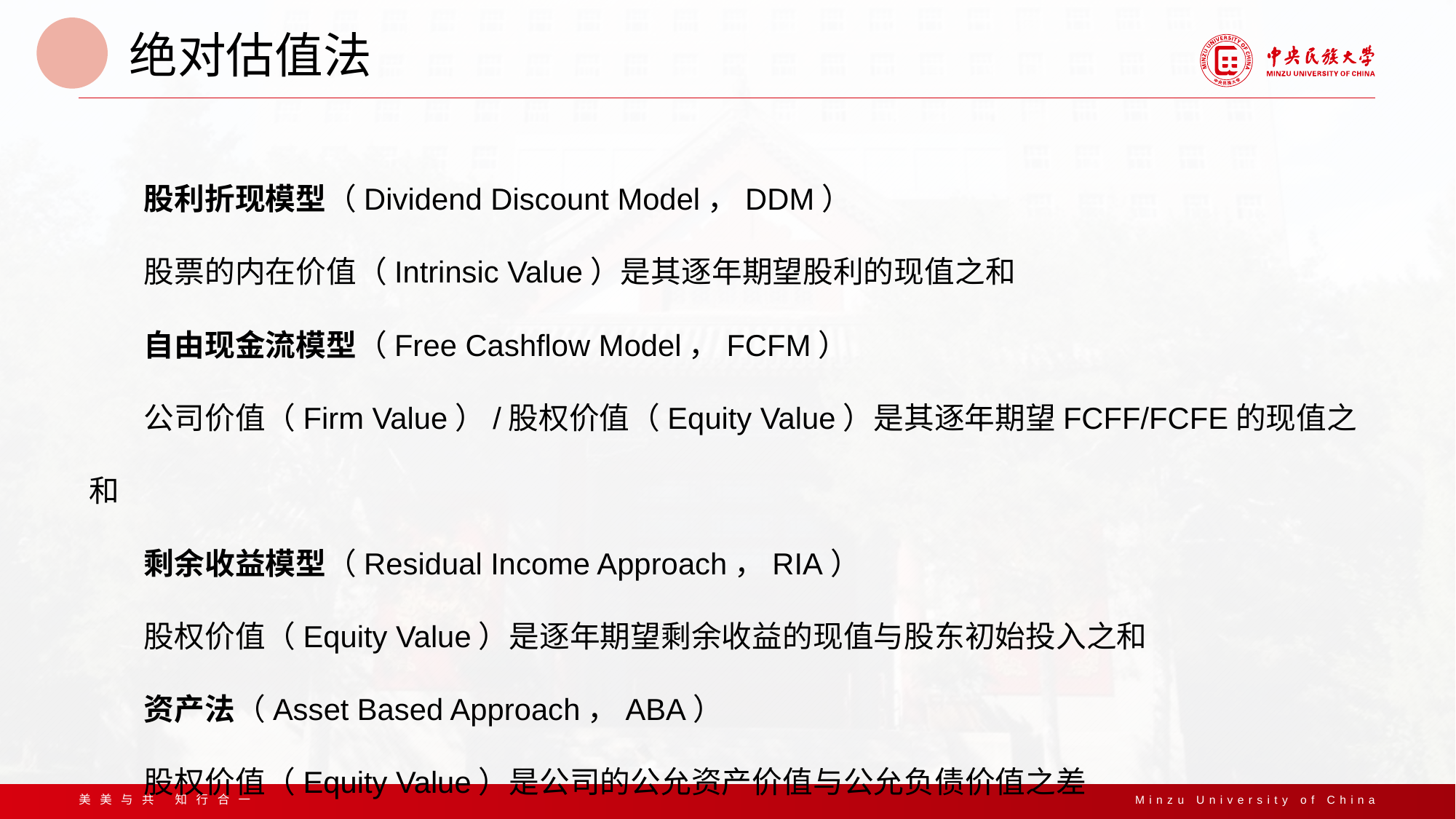

绝对估值法
股利折现模型（Dividend Discount Model，DDM）
股票的内在价值（Intrinsic Value）是其逐年期望股利的现值之和
自由现金流模型（Free Cashflow Model，FCFM）
公司价值（Firm Value）/股权价值（Equity Value）是其逐年期望FCFF/FCFE的现值之和
剩余收益模型（Residual Income Approach，RIA）
股权价值（Equity Value）是逐年期望剩余收益的现值与股东初始投入之和
资产法（Asset Based Approach，ABA）
股权价值（Equity Value）是公司的公允资产价值与公允负债价值之差

美美与共 知行合一
Minzu University of China